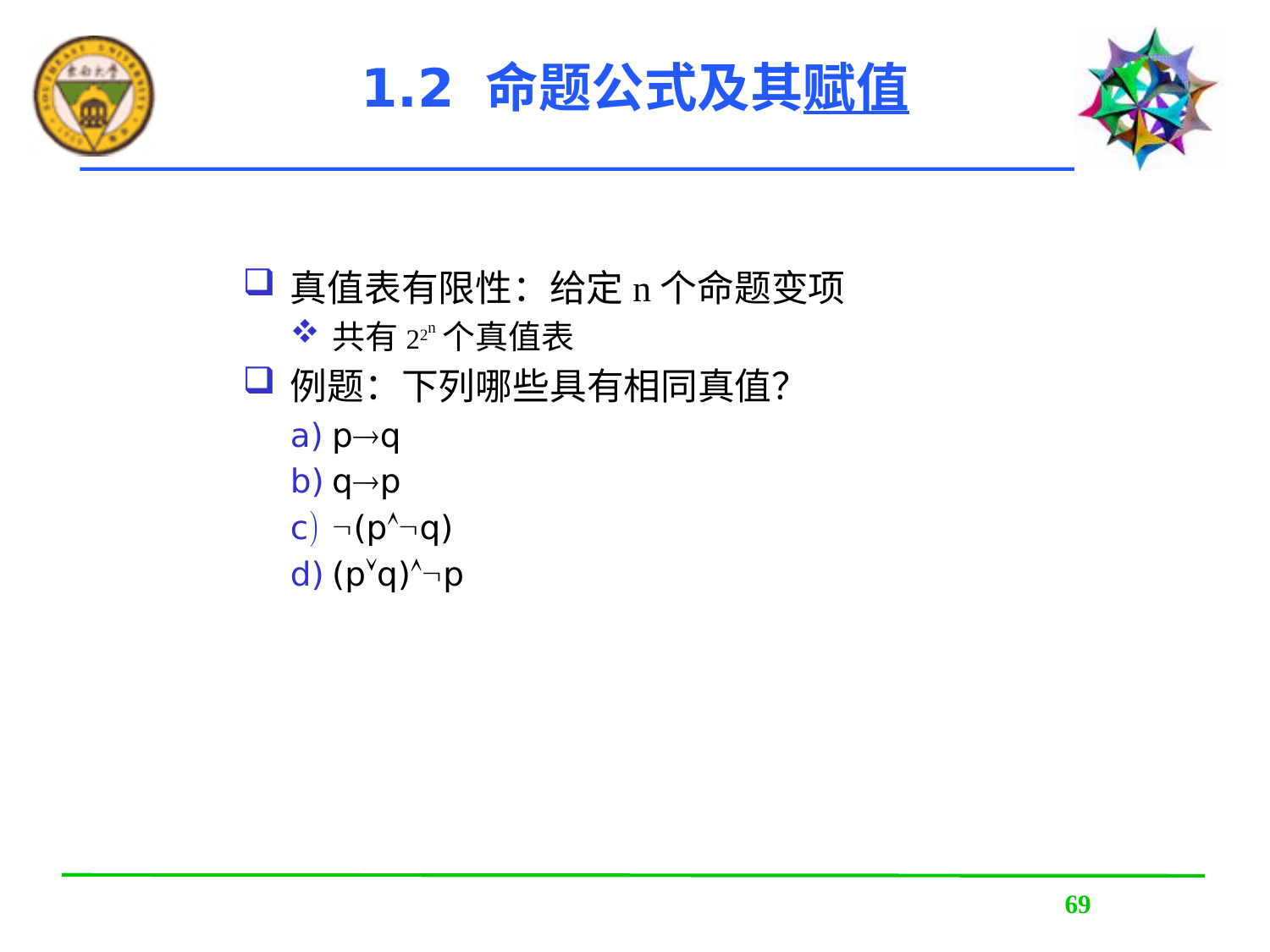

# 1.2 命题公式及其赋值
真值表有限性：给定n个命题变项
共有22n个真值表
例题：下列哪些具有相同真值？
p→q
q→p
¬(p∧¬q)
(p∨q)∧¬p